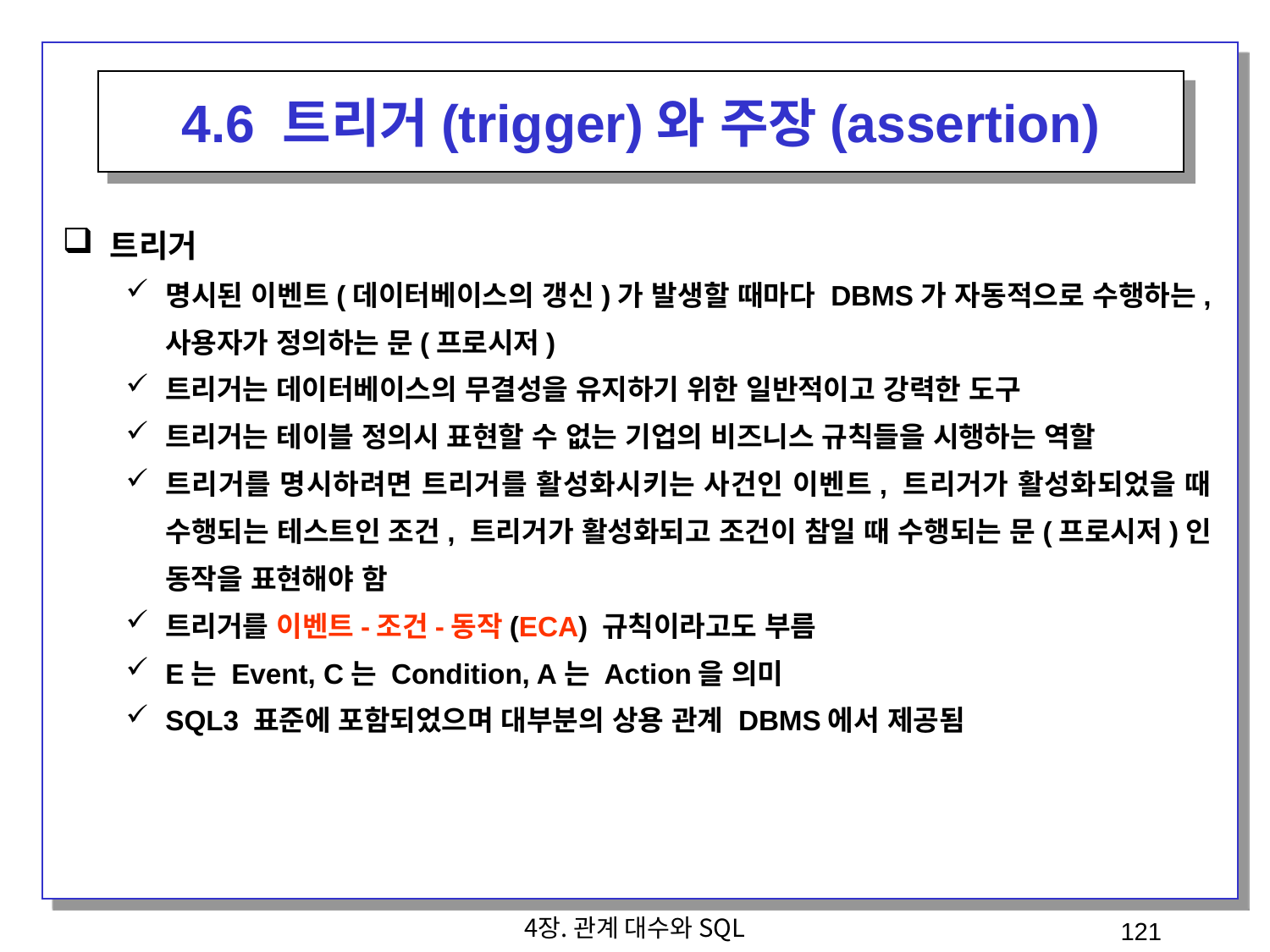

4.6 트리거(trigger)와 주장(assertion)
트리거
명시된 이벤트(데이터베이스의 갱신)가 발생할 때마다 DBMS가 자동적으로 수행하는, 사용자가 정의하는 문(프로시저)
트리거는 데이터베이스의 무결성을 유지하기 위한 일반적이고 강력한 도구
트리거는 테이블 정의시 표현할 수 없는 기업의 비즈니스 규칙들을 시행하는 역할
트리거를 명시하려면 트리거를 활성화시키는 사건인 이벤트, 트리거가 활성화되었을 때 수행되는 테스트인 조건, 트리거가 활성화되고 조건이 참일 때 수행되는 문(프로시저)인 동작을 표현해야 함
트리거를 이벤트-조건-동작(ECA) 규칙이라고도 부름
E는 Event, C는 Condition, A는 Action을 의미
SQL3 표준에 포함되었으며 대부분의 상용 관계 DBMS에서 제공됨

4장. 관계 대수와 SQL
121